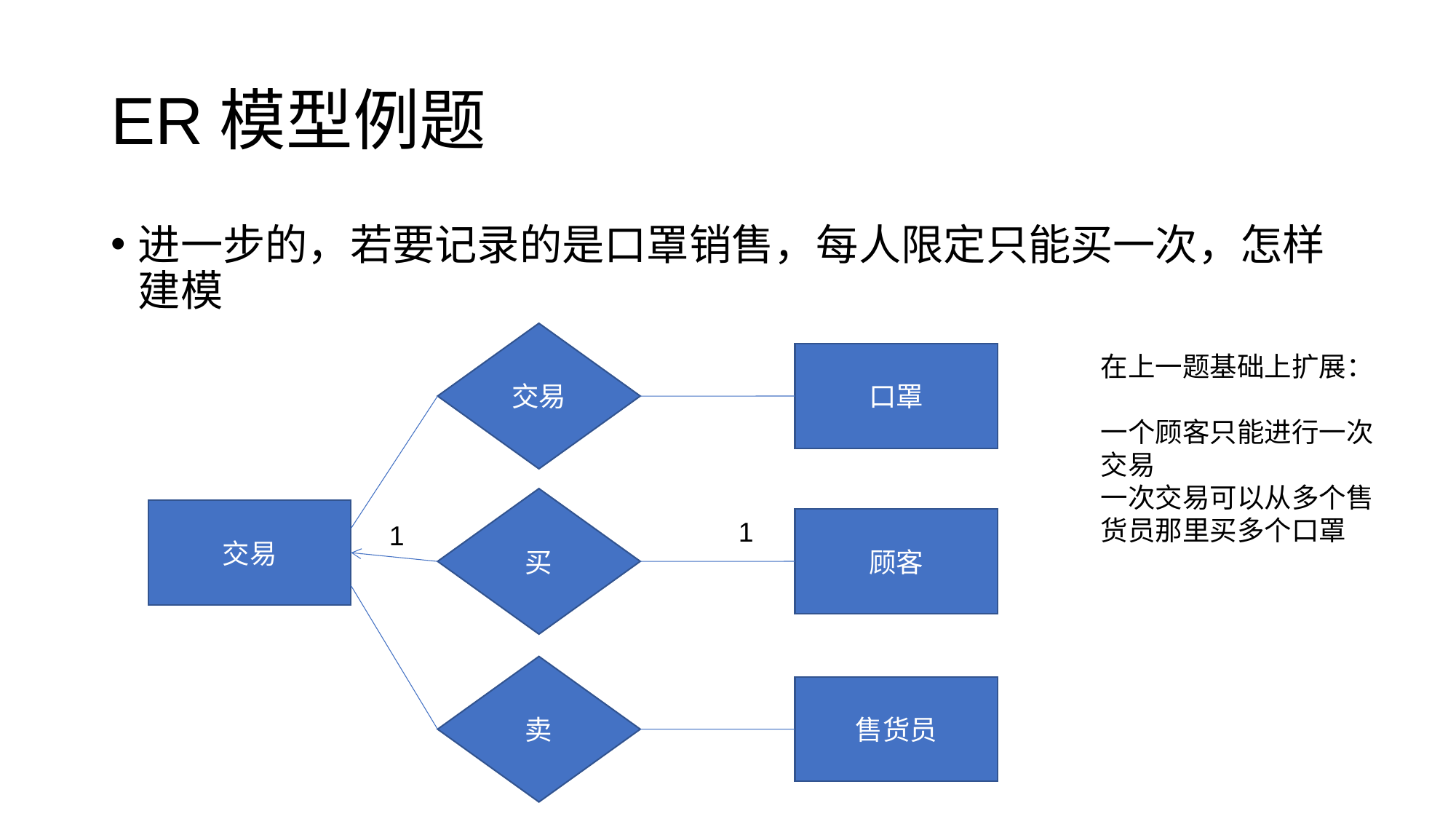

# ER模型例题
进一步的，若要记录的是口罩销售，每人限定只能买一次，怎样建模
交易
口罩
在上一题基础上扩展：

一个顾客只能进行一次交易
一次交易可以从多个售货员那里买多个口罩

买
交易
1
顾客
1
卖
售货员